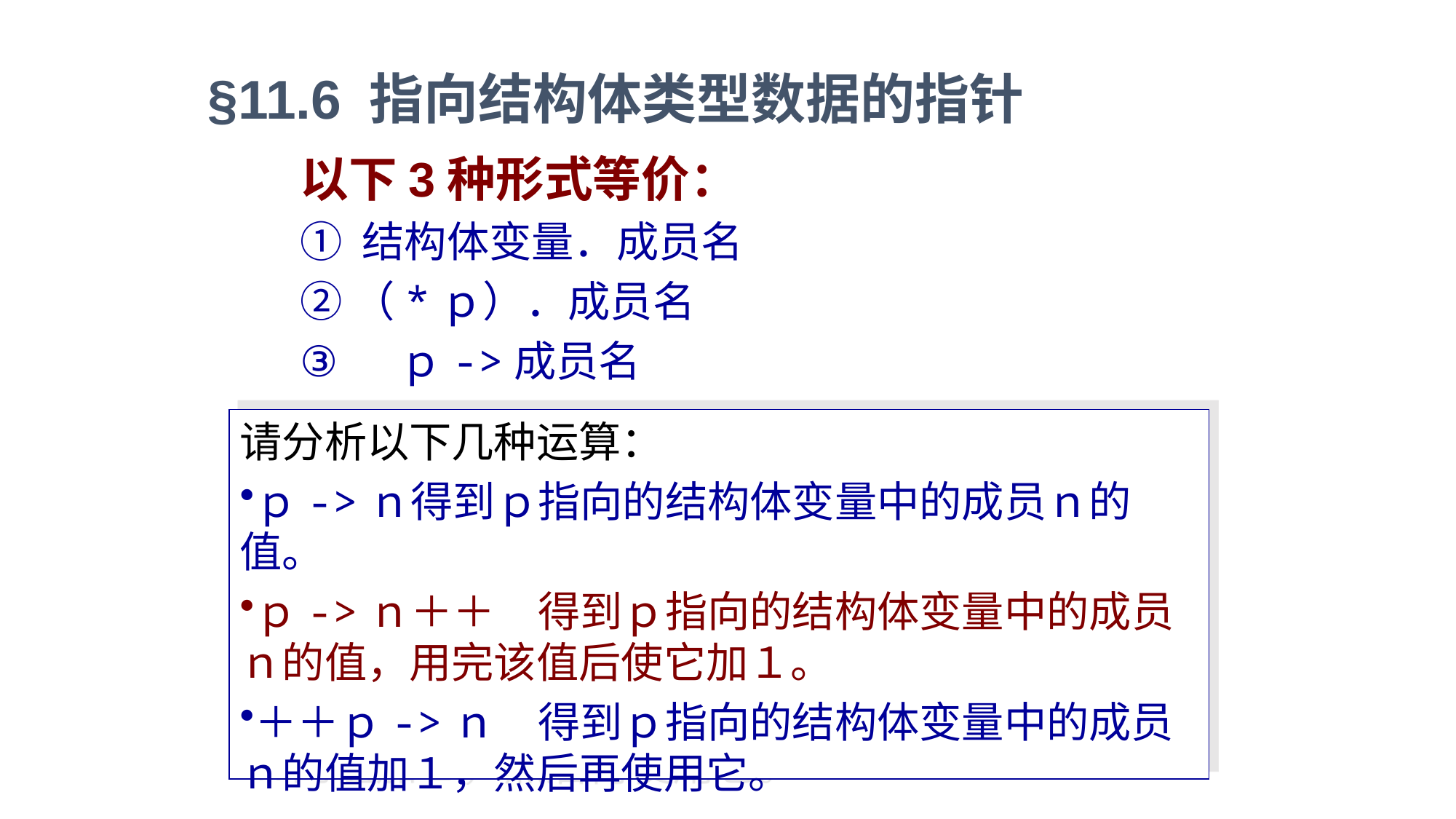

§11.6 指向结构体类型数据的指针
以下3种形式等价：
① 结构体变量．成员名
②（*ｐ）．成员名
ｐ->成员名
其中->称为指向运算符。

请分析以下几种运算：
ｐ->ｎ得到ｐ指向的结构体变量中的成员ｎ的值。
ｐ->ｎ＋＋　得到ｐ指向的结构体变量中的成员ｎ的值，用完该值后使它加１。
＋＋ｐ->ｎ　得到ｐ指向的结构体变量中的成员ｎ的值加１，然后再使用它。